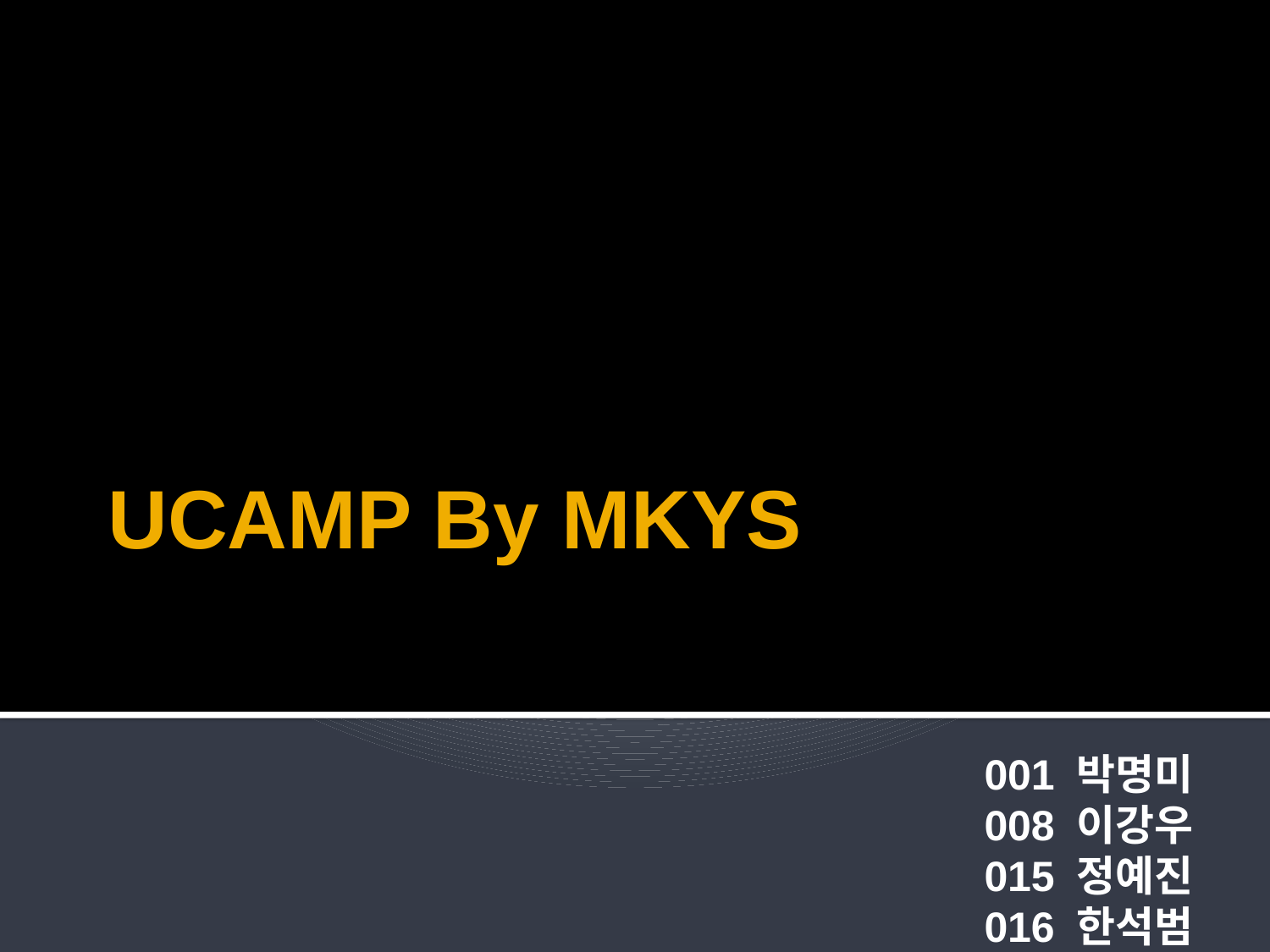

# UCAMP By MKYS
001 박명미
008 이강우
015 정예진
016 한석범